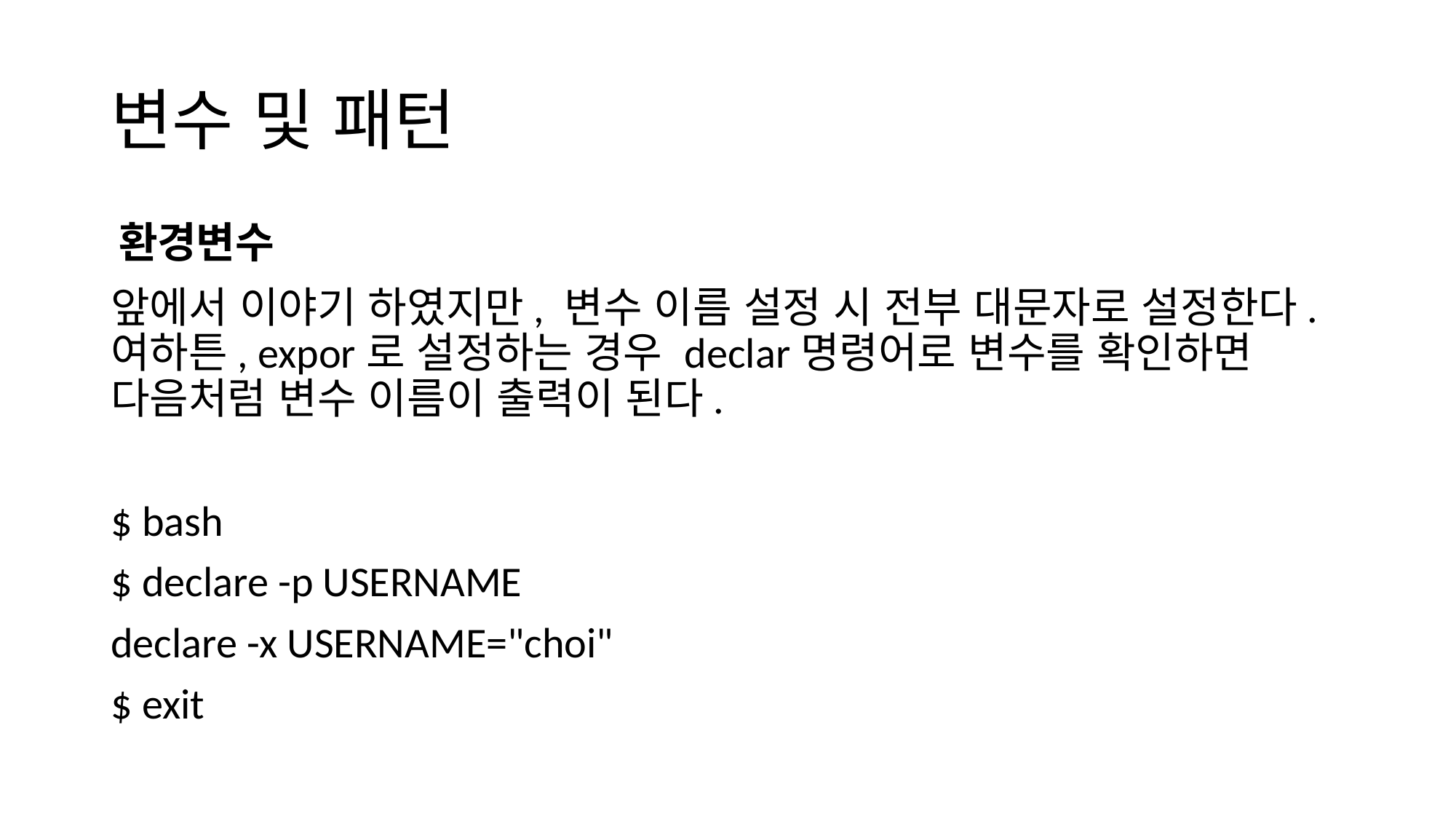

# 변수 및 패턴
환경변수
앞에서 이야기 하였지만, 변수 이름 설정 시 전부 대문자로 설정한다. 여하튼, expor로 설정하는 경우 declar명령어로 변수를 확인하면 다음처럼 변수 이름이 출력이 된다.

$ bash
$ declare -p USERNAME
declare -x USERNAME="choi"
$ exit